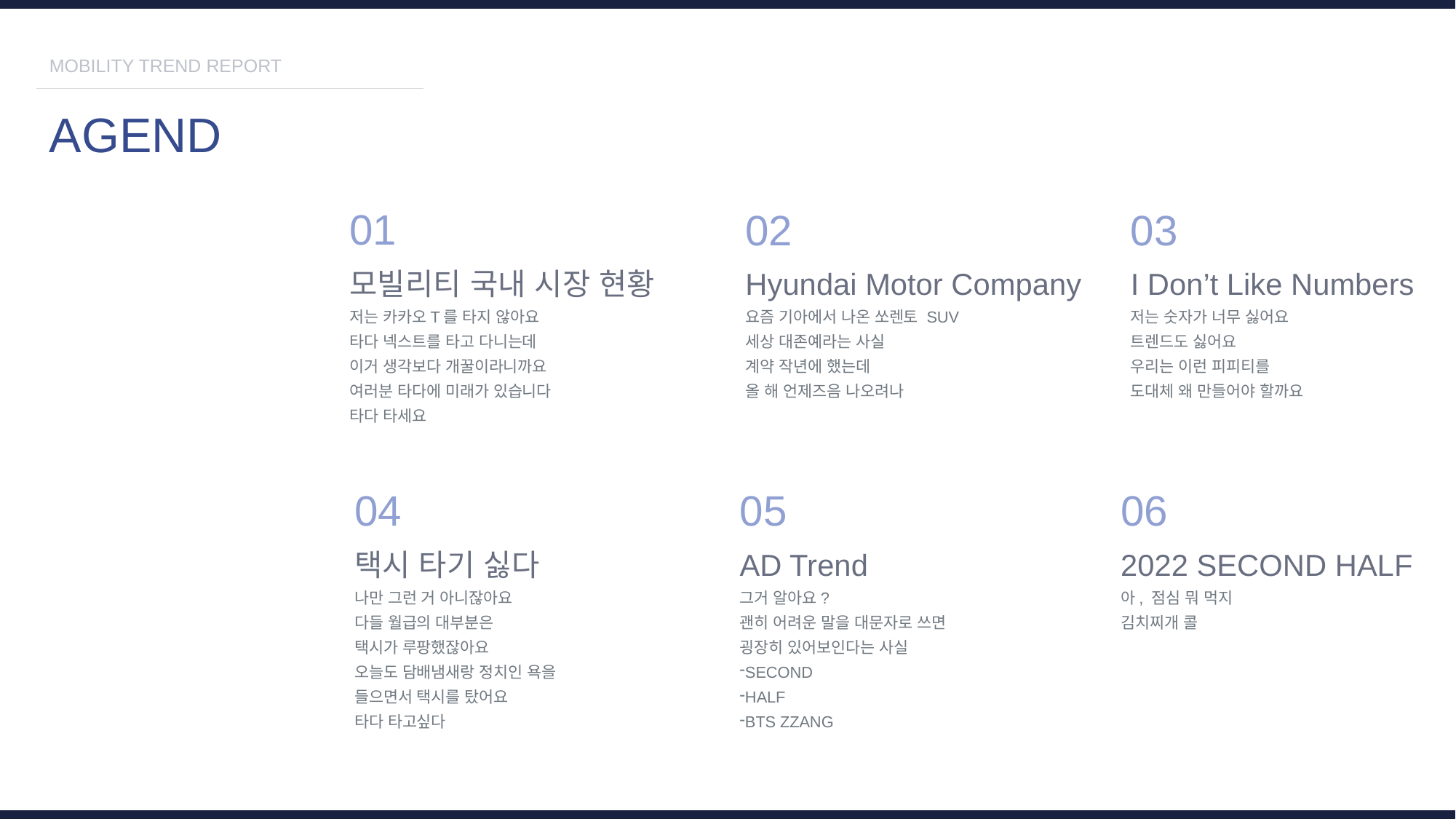

MOBILITY TREND REPORT
AGEND
01
모빌리티 국내 시장 현황
저는 카카오T를 타지 않아요
타다 넥스트를 타고 다니는데
이거 생각보다 개꿀이라니까요
여러분 타다에 미래가 있습니다
타다 타세요
02
Hyundai Motor Company
요즘 기아에서 나온 쏘렌토 SUV
세상 대존예라는 사실
계약 작년에 했는데
올 해 언제즈음 나오려나
03
I Don’t Like Numbers
저는 숫자가 너무 싫어요
트렌드도 싫어요
우리는 이런 피피티를
도대체 왜 만들어야 할까요
04
택시 타기 싫다
나만 그런 거 아니잖아요
다들 월급의 대부분은
택시가 루팡했잖아요
오늘도 담배냄새랑 정치인 욕을
들으면서 택시를 탔어요
타다 타고싶다
05
AD Trend
그거 알아요?
괜히 어려운 말을 대문자로 쓰면
굉장히 있어보인다는 사실
SECOND
HALF
BTS ZZANG
06
2022 SECOND HALF
아, 점심 뭐 먹지
김치찌개 콜